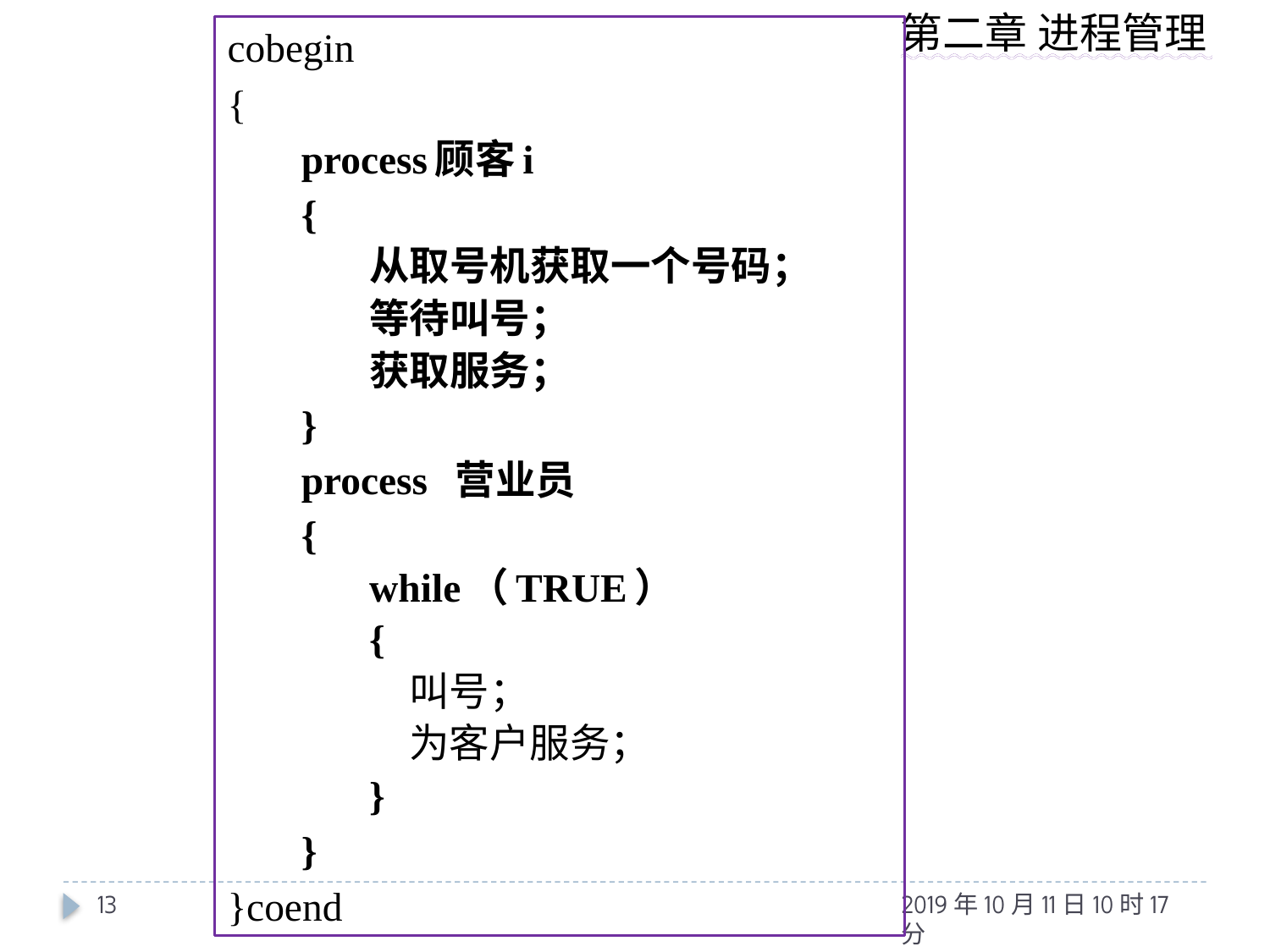

cobegin
{
process顾客i
{
从取号机获取一个号码；
等待叫号；
获取服务；
}
process  营业员
{
while（TRUE）
{
叫号；
为客户服务；
}
}
}coend

13
2019年10月11日10时17分